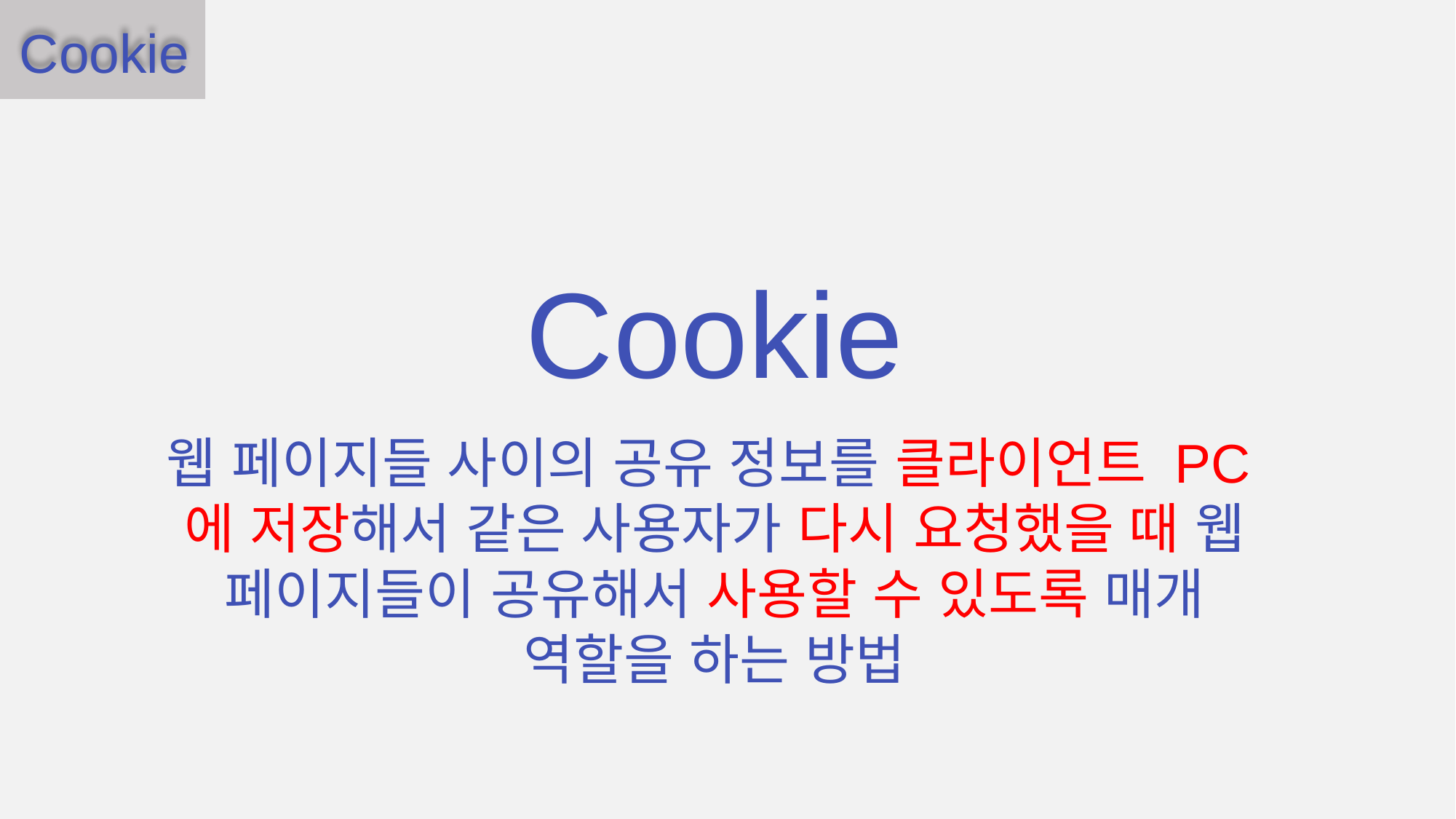

Cookie
Cookie
웹 페이지들 사이의 공유 정보를 클라이언트 PC에 저장해서 같은 사용자가 다시 요청했을 때 웹 페이지들이 공유해서 사용할 수 있도록 매개 역할을 하는 방법